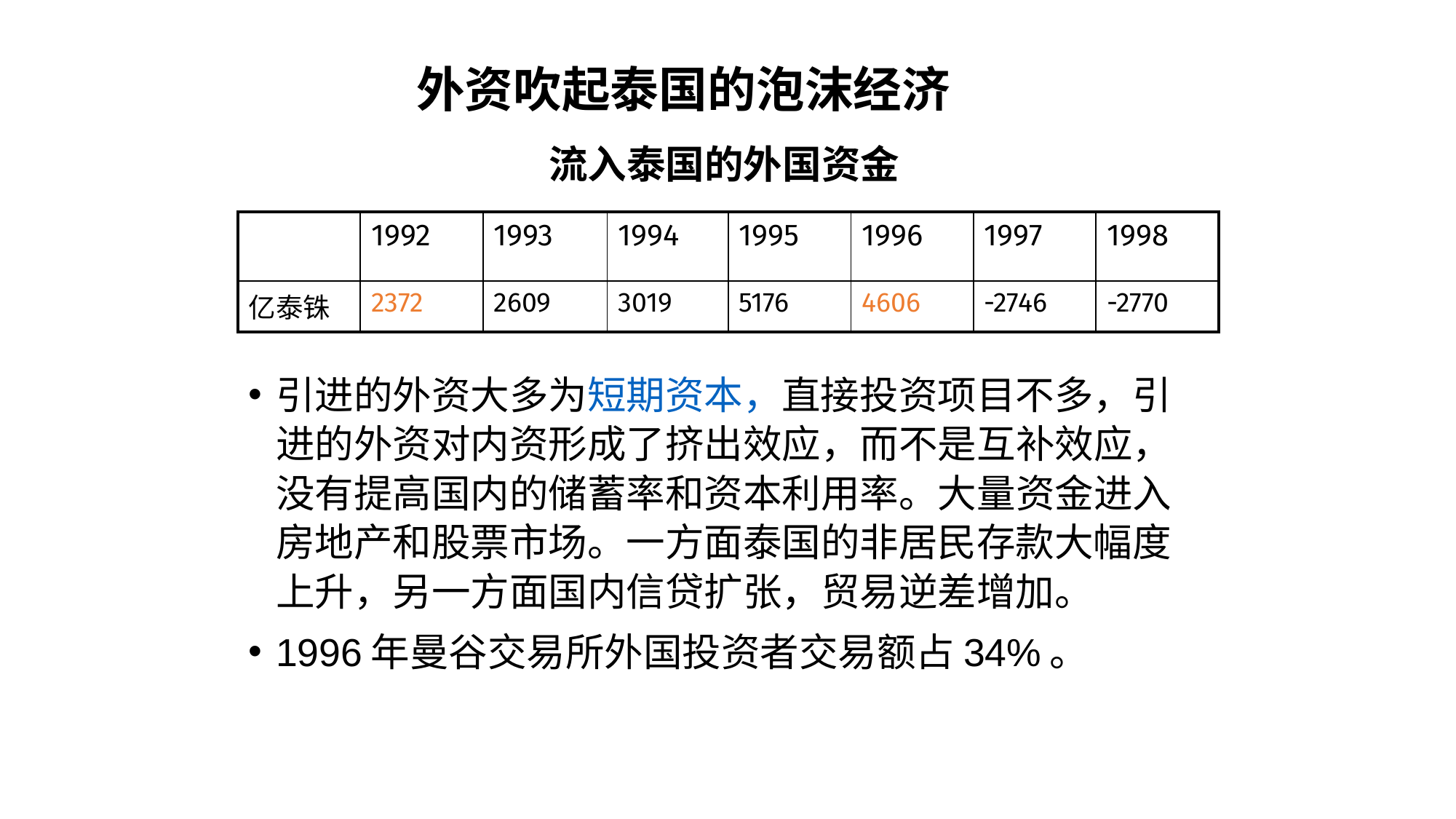

外资吹起泰国的泡沫经济
流入泰国的外国资金

引进的外资大多为短期资本，直接投资项目不多，引进的外资对内资形成了挤出效应，而不是互补效应，没有提高国内的储蓄率和资本利用率。大量资金进入房地产和股票市场。一方面泰国的非居民存款大幅度上升，另一方面国内信贷扩张，贸易逆差增加。
1996年曼谷交易所外国投资者交易额占34%。
|  | 1992 | 1993 | 1994 | 1995 | 1996 | 1997 | 1998 |
| --- | --- | --- | --- | --- | --- | --- | --- |
| 亿泰铢 | 2372 | 2609 | 3019 | 5176 | 4606 | -2746 | -2770 |